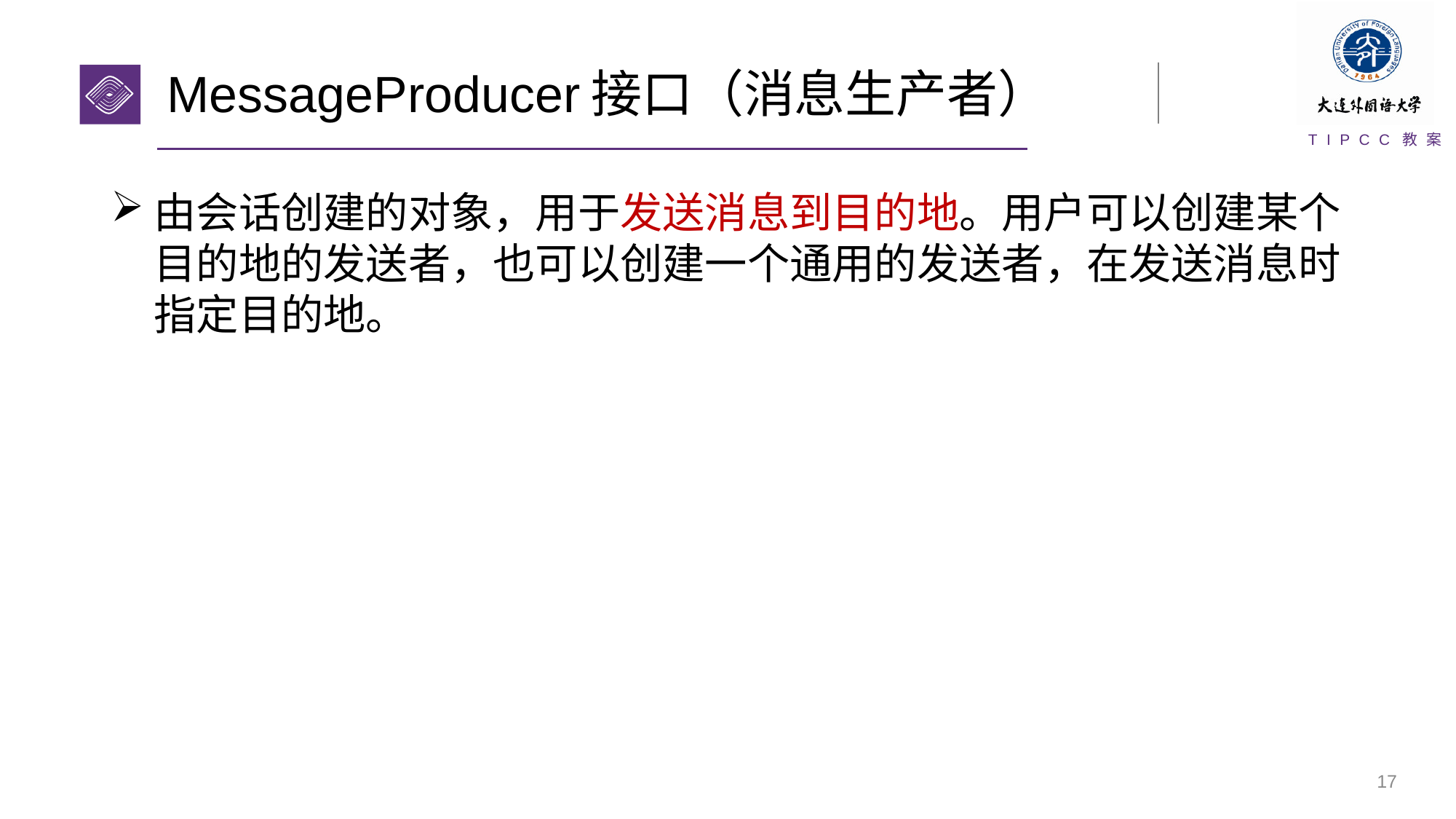

# MessageProducer接口（消息生产者）
由会话创建的对象，用于发送消息到目的地。用户可以创建某个目的地的发送者，也可以创建一个通用的发送者，在发送消息时指定目的地。
17